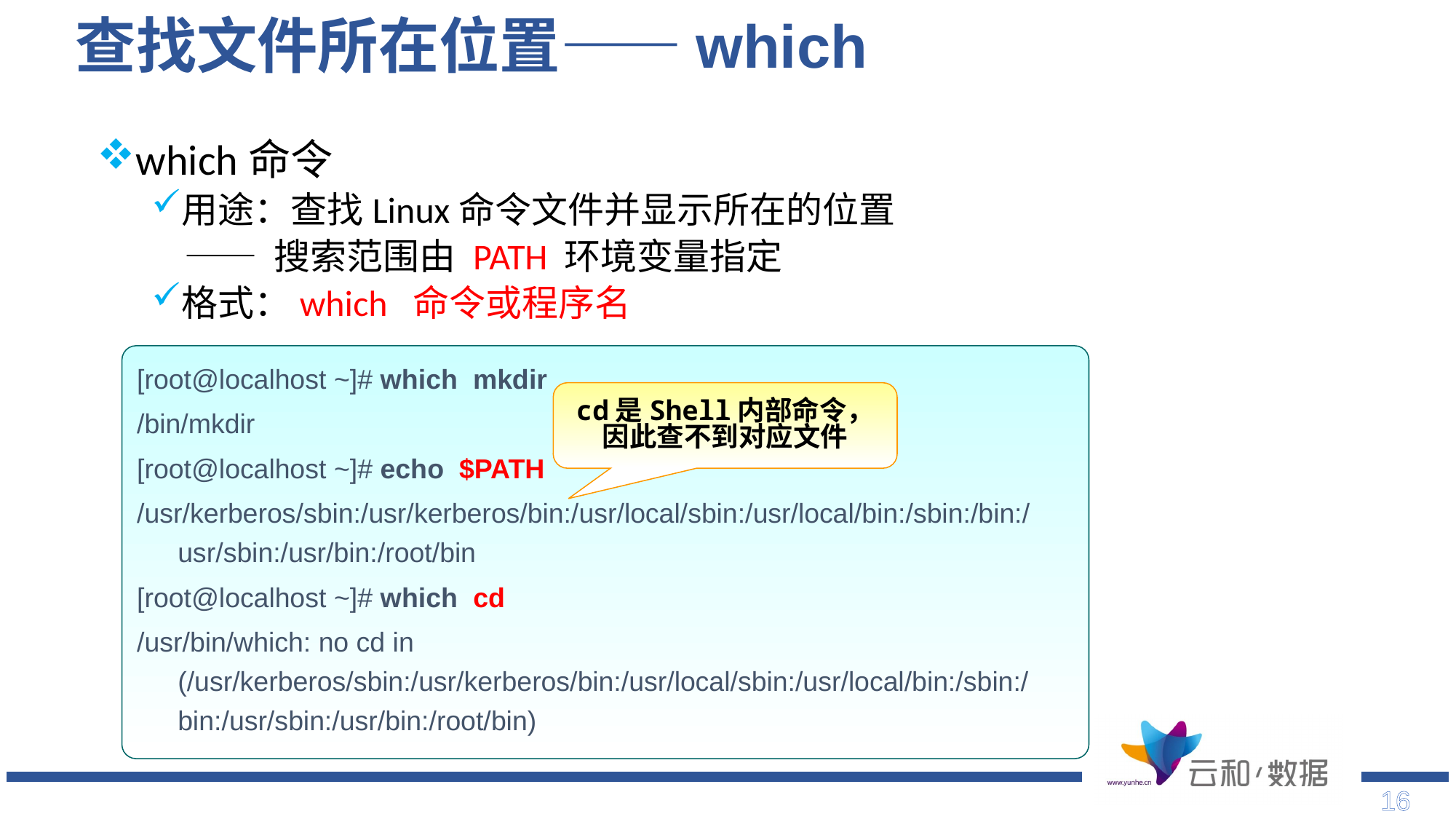

# 查找文件所在位置——which
which命令
用途：查找Linux命令文件并显示所在的位置
    —— 搜索范围由 PATH 环境变量指定
格式：which  命令或程序名

[root@localhost ~]# which  mkdir
/bin/mkdir
[root@localhost ~]# echo  $PATH
/usr/kerberos/sbin:/usr/kerberos/bin:/usr/local/sbin:/usr/local/bin:/sbin:/bin:/usr/sbin:/usr/bin:/root/bin
[root@localhost ~]# which  cd
/usr/bin/which: no cd in (/usr/kerberos/sbin:/usr/kerberos/bin:/usr/local/sbin:/usr/local/bin:/sbin:/bin:/usr/sbin:/usr/bin:/root/bin)
cd是Shell内部命令，因此查不到对应文件